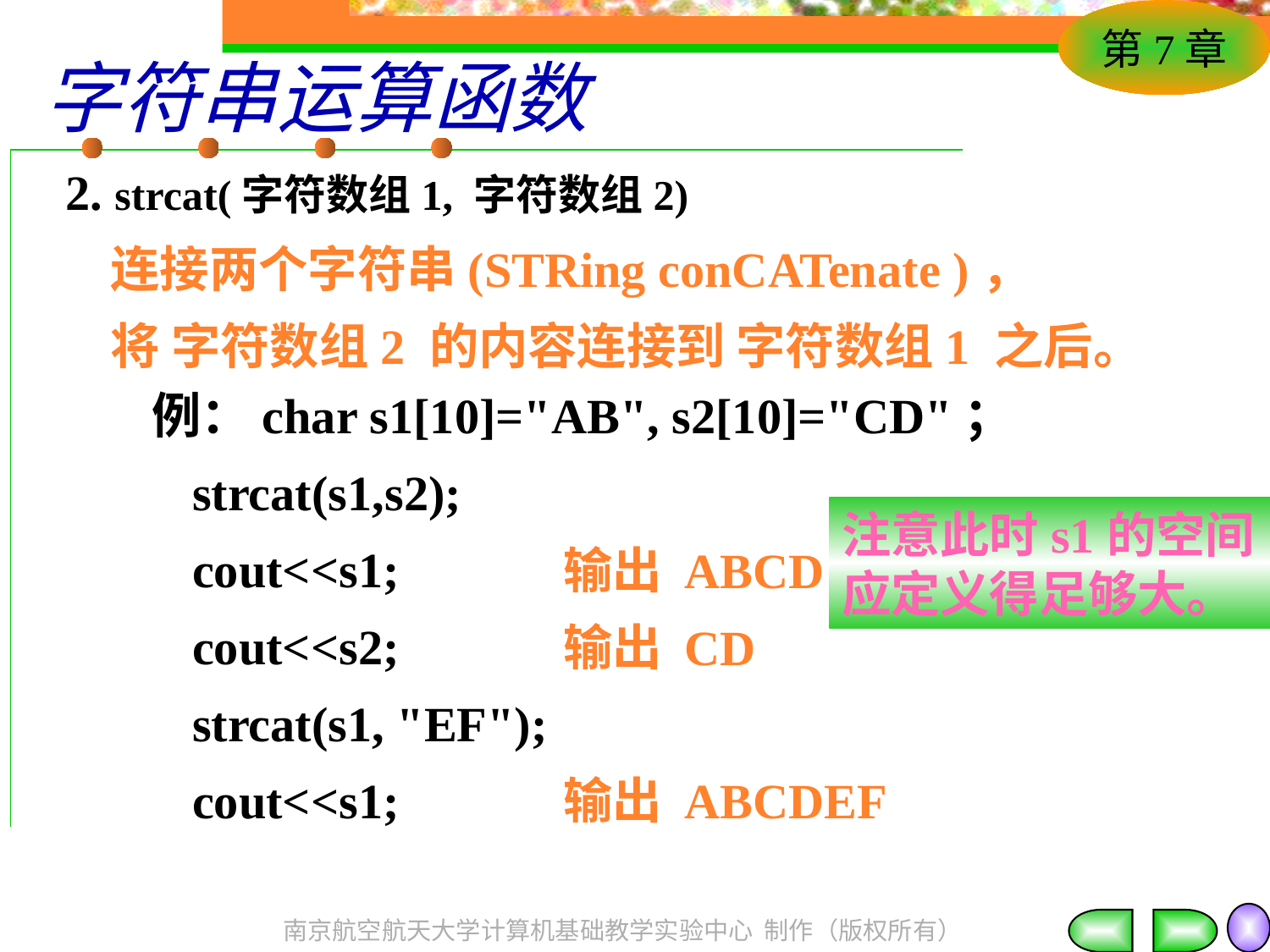

# 字符串运算函数
2. strcat(字符数组1, 字符数组2)
   连接两个字符串(STRing conCATenate )，
   将 字符数组2 的内容连接到 字符数组1 之后。
   例：char s1[10]="AB", s2[10]="CD"；
       strcat(s1,s2);
       cout<<s1;
       cout<<s2;
       strcat(s1, "EF");
       cout<<s1;
注意此时s1的空间
应定义得足够大。
输出 ABCD
输出 CD

输出 ABCDEF